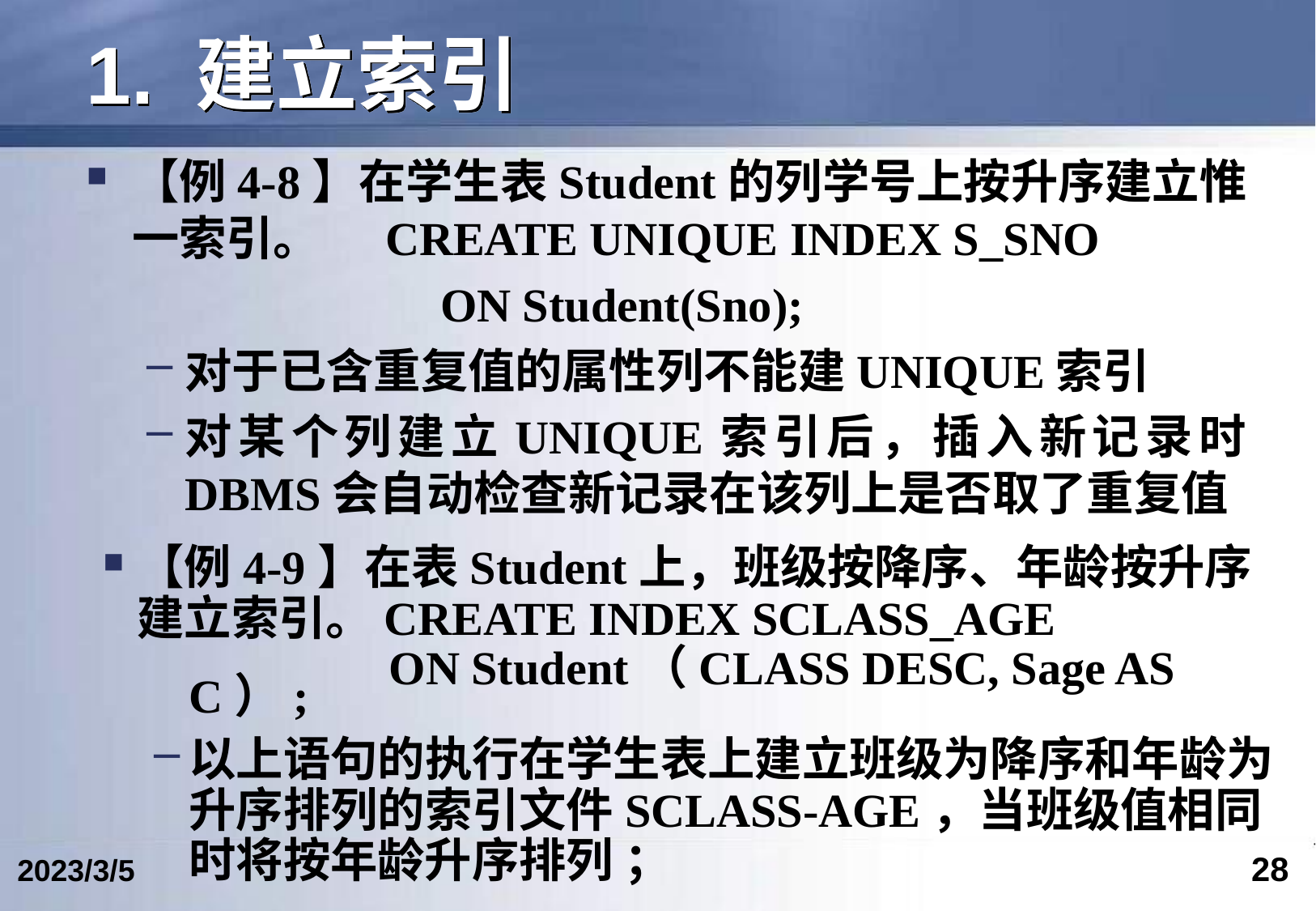

# 1. 建立索引
【例4-8】在学生表Student的列学号上按升序建立惟一索引。     CREATE UNIQUE INDEX S_SNO
                         ON Student(Sno);
对于已含重复值的属性列不能建UNIQUE索引
对某个列建立UNIQUE索引后，插入新记录时DBMS会自动检查新记录在该列上是否取了重复值
【例4-9】在表Student上，班级按降序、年龄按升序建立索引。CREATE INDEX SCLASS_AGE
                    ON Student（CLASS DESC, Sage ASC）;
以上语句的执行在学生表上建立班级为降序和年龄为升序排列的索引文件SCLASS-AGE，当班级值相同时将按年龄升序排列 ；
28
2023/3/5